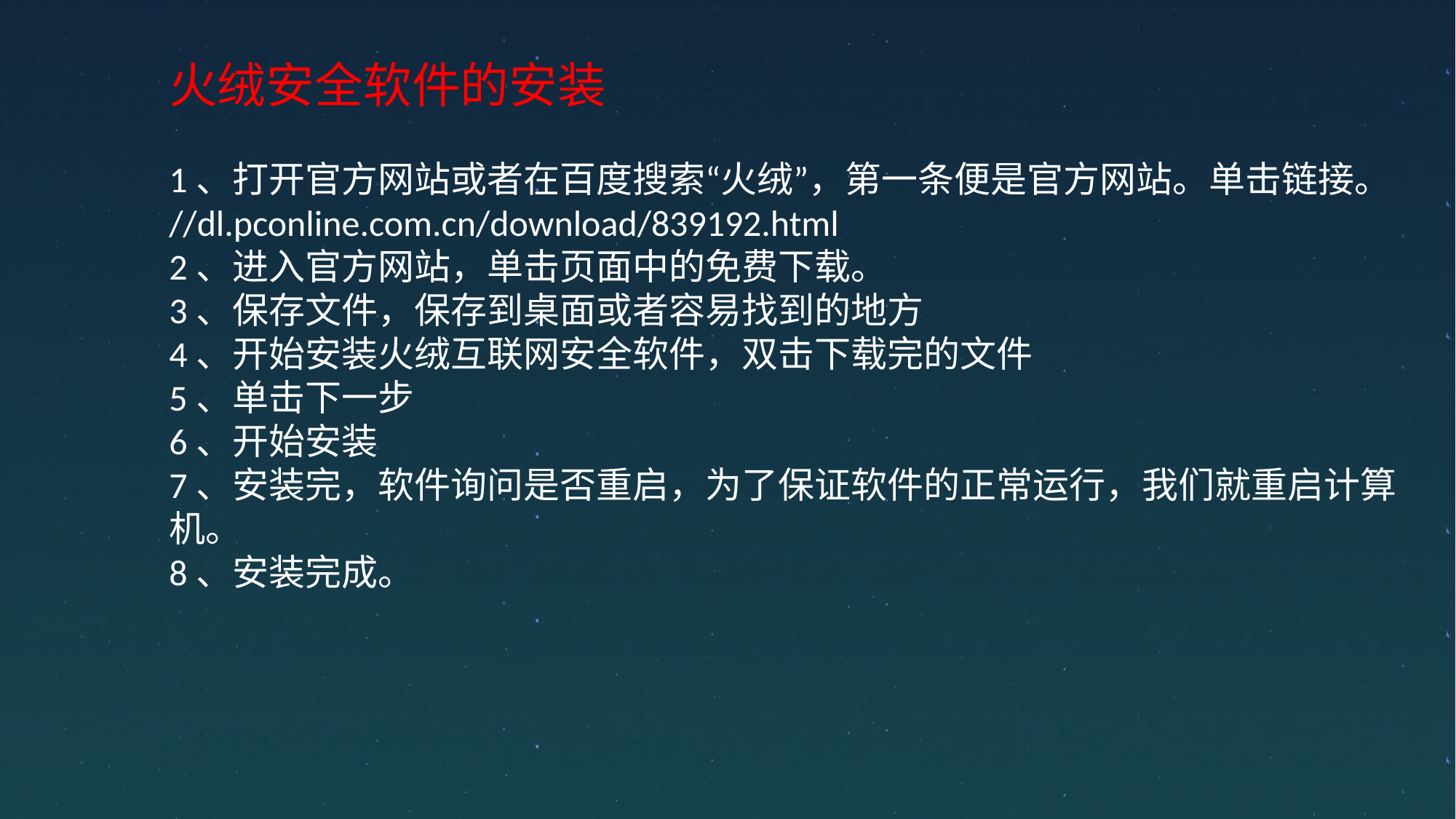

#
火绒安全软件的安装

1、打开官方网站或者在百度搜索“火绒”，第一条便是官方网站。单击链接。//dl.pconline.com.cn/download/839192.html
2、进入官方网站，单击页面中的免费下载。
3、保存文件，保存到桌面或者容易找到的地方
4、开始安装火绒互联网安全软件，双击下载完的文件
5、单击下一步
6、开始安装
7、安装完，软件询问是否重启，为了保证软件的正常运行，我们就重启计算机。
8、安装完成。